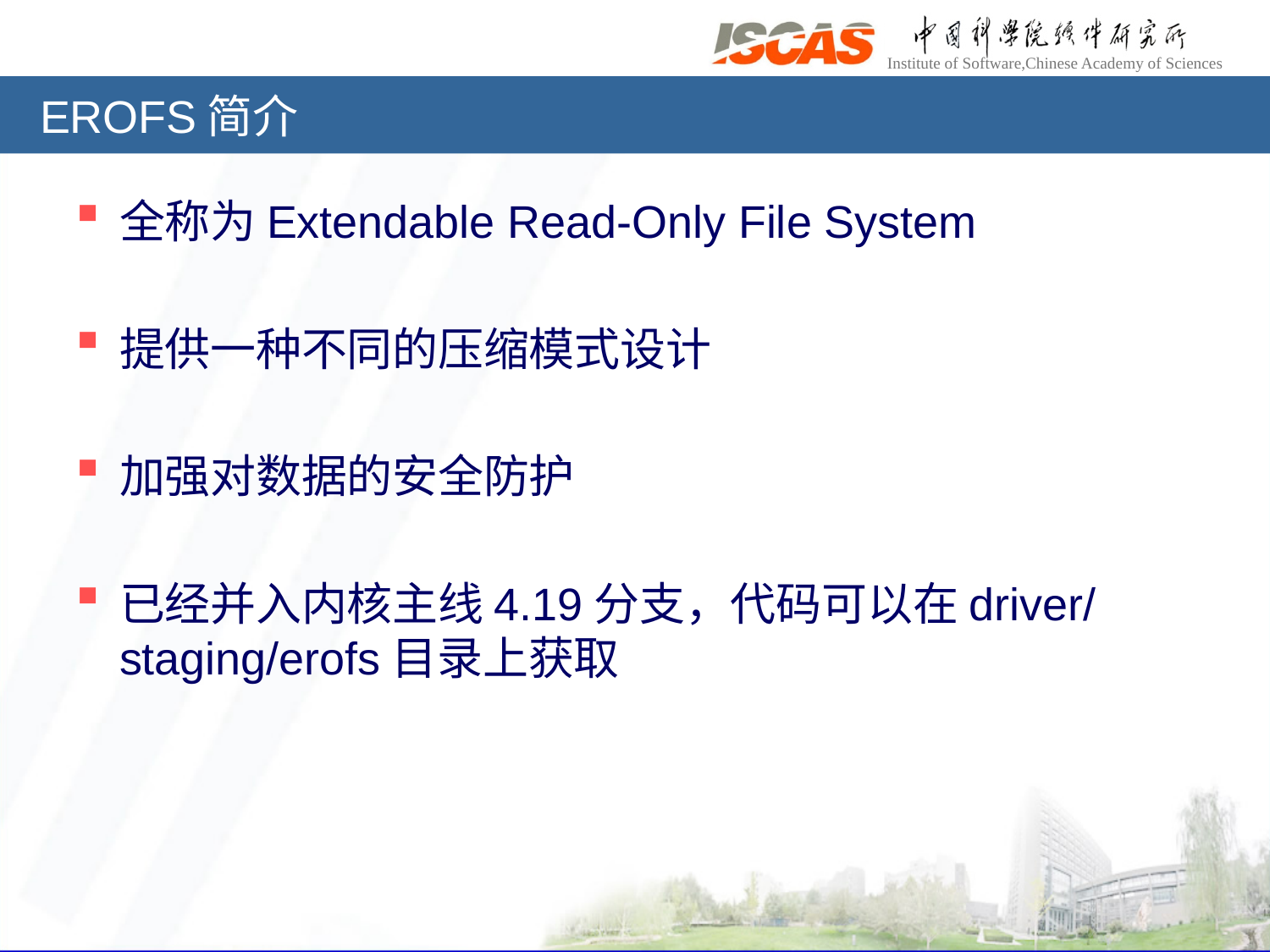

# EROFS简介
全称为Extendable Read-Only File System

提供一种不同的压缩模式设计

加强对数据的安全防护

已经并入内核主线4.19分支，代码可以在driver/staging/erofs目录上获取